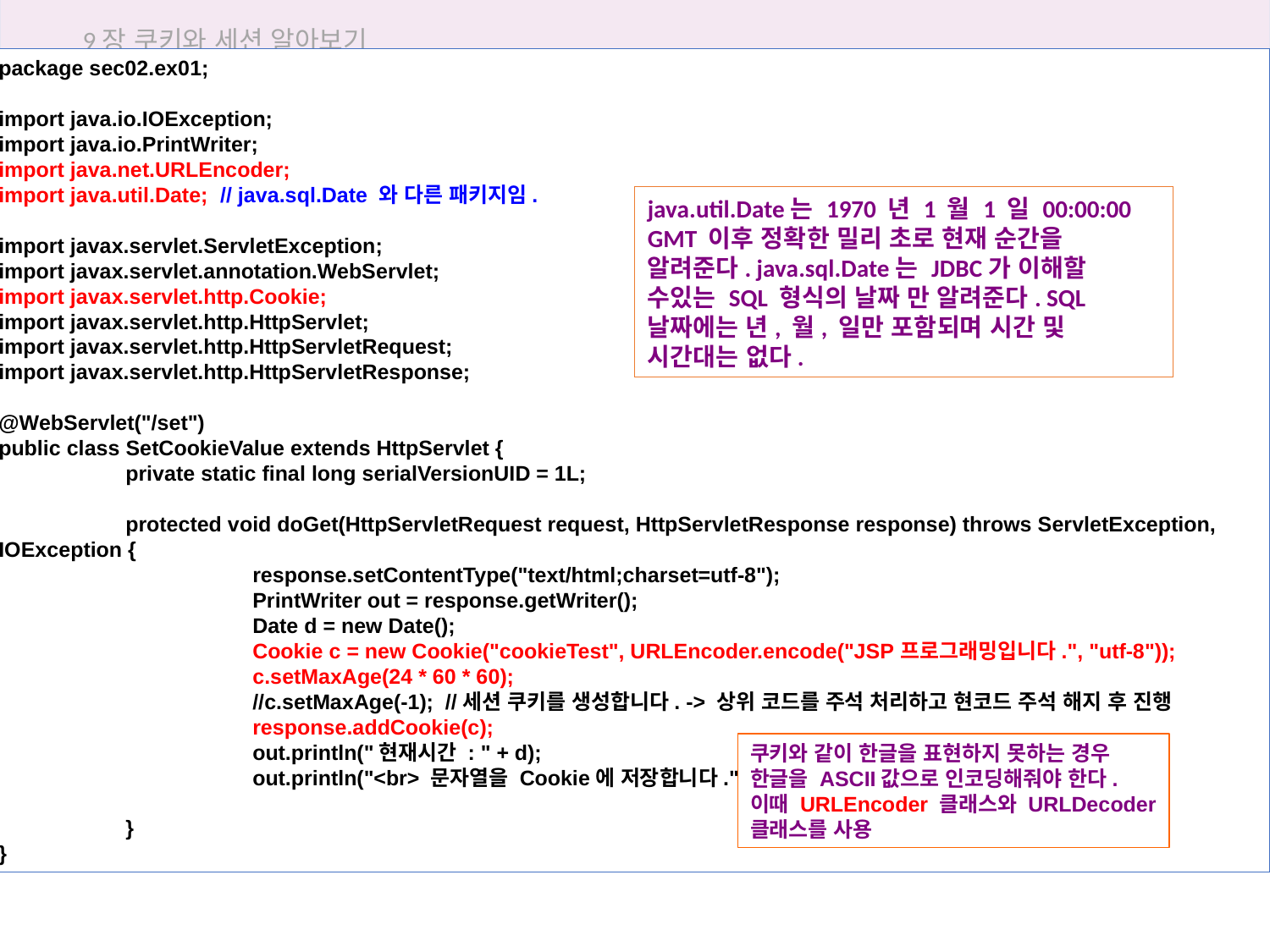

9장 쿠키와 세션 알아보기
package sec02.ex01;

import java.io.IOException;
import java.io.PrintWriter;
import java.net.URLEncoder;
import java.util.Date;  // java.sql.Date 와 다른 패키지임.

import javax.servlet.ServletException;
import javax.servlet.annotation.WebServlet;
import javax.servlet.http.Cookie;
import javax.servlet.http.HttpServlet;
import javax.servlet.http.HttpServletRequest;
import javax.servlet.http.HttpServletResponse;

@WebServlet("/set")
public class SetCookieValue extends HttpServlet {
	private static final long serialVersionUID = 1L;

	protected void doGet(HttpServletRequest request, HttpServletResponse response) throws ServletException, IOException {
		response.setContentType("text/html;charset=utf-8");
		PrintWriter out = response.getWriter();
		Date d = new Date();
		Cookie c = new Cookie("cookieTest", URLEncoder.encode("JSP프로그래밍입니다.", "utf-8"));
		c.setMaxAge(24 * 60 * 60);
		//c.setMaxAge(-1);  //세션 쿠키를 생성합니다. -> 상위 코드를 주석 처리하고 현코드 주석 해지 후 진행
		response.addCookie(c);
		out.println("현재시간 : " + d);
		out.println("<br> 문자열을 Cookie에 저장합니다.");

	}
}
java.util.Date는 1970 년 1 월 1 일 00:00:00 GMT 이후 정확한 밀리 초로 현재 순간을 알려준다. java.sql.Date는 JDBC가 이해할 수있는 SQL 형식의 날짜 만 알려준다. SQL 날짜에는 년, 월, 일만 포함되며 시간 및 시간대는 없다.
쿠키와 같이 한글을 표현하지 못하는 경우 한글을 ASCII값으로 인코딩해줘야 한다. 이때 URLEncoder 클래스와 URLDecoder 클래스를 사용